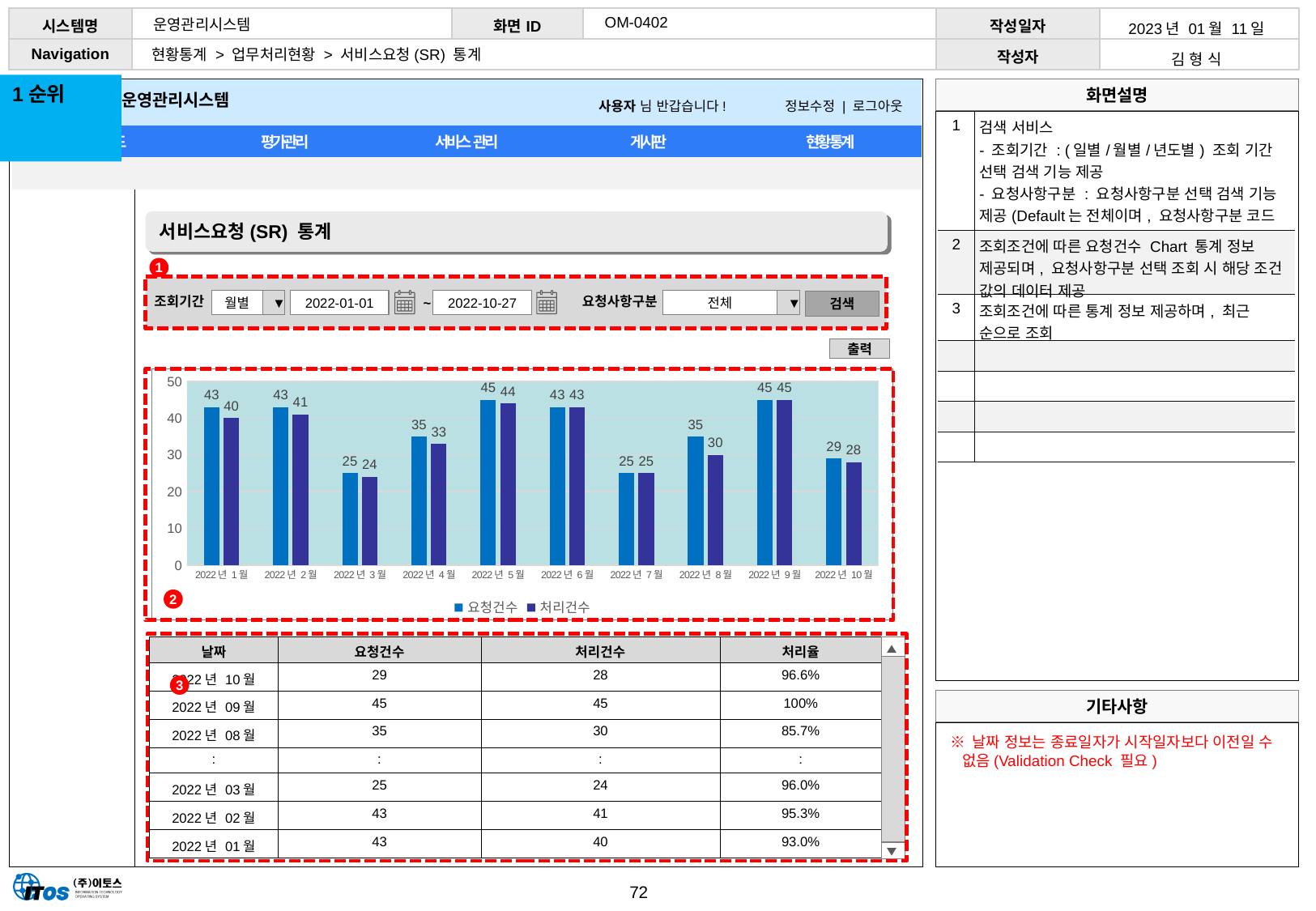

OM-0402
운영관리시스템
| 2023년 01월 11일 |
| --- |
| 김 형 식 |
현황통계 > 업무처리현황 > 서비스요청(SR) 통계
1순위
| 1 | 검색 서비스 - 조회기간 : (일별/월별/년도별) 조회 기간 선택 검색 기능 제공 - 요청사항구분 : 요청사항구분 선택 검색 기능 제공(Default는 전체이며, 요청사항구분 코드 값 참조) |
| --- | --- |
| 2 | 조회조건에 따른 요청건수 Chart 통계 정보 제공되며, 요청사항구분 선택 조회 시 해당 조건 값의 데이터 제공 |
| 3 | 조회조건에 따른 통계 정보 제공하며, 최근 순으로 조회 |
|  |  |
|  |  |
|  |  |
|  |  |
서비스요청(SR) 통계
1

조회기간
요청사항구분
월별
▼
전체
▼
2022-01-01

~
2022-10-27

검색
출력

### Chart

| Category | 요청건수 | 처리건수 |
|---|---|---|
| 2022년 1월 | 43.0 | 40.0 |
| 2022년 2월 | 43.0 | 41.0 |
| 2022년 3월 | 25.0 | 24.0 |
| 2022년 4월 | 35.0 | 33.0 |
| 2022년 5월 | 45.0 | 44.0 |
| 2022년 6월 | 43.0 | 43.0 |
| 2022년 7월 | 25.0 | 25.0 |
| 2022년 8월 | 35.0 | 30.0 |
| 2022년 9월 | 45.0 | 45.0 |
| 2022년 10월 | 29.0 | 28.0 |
2

◀

▶
| 날짜 | 요청건수 | 처리건수 | 처리율 |
| --- | --- | --- | --- |
| 2022년 10월 | 29 | 28 | 96.6% |
| 2022년 09월 | 45 | 45 | 100% |
| 2022년 08월 | 35 | 30 | 85.7% |
| : | : | : | : |
| 2022년 03월 | 25 | 24 | 96.0% |
| 2022년 02월 | 43 | 41 | 95.3% |
| 2022년 01월 | 43 | 40 | 93.0% |
3
※ 날짜 정보는 종료일자가 시작일자보다 이전일 수 없음(Validation Check 필요)